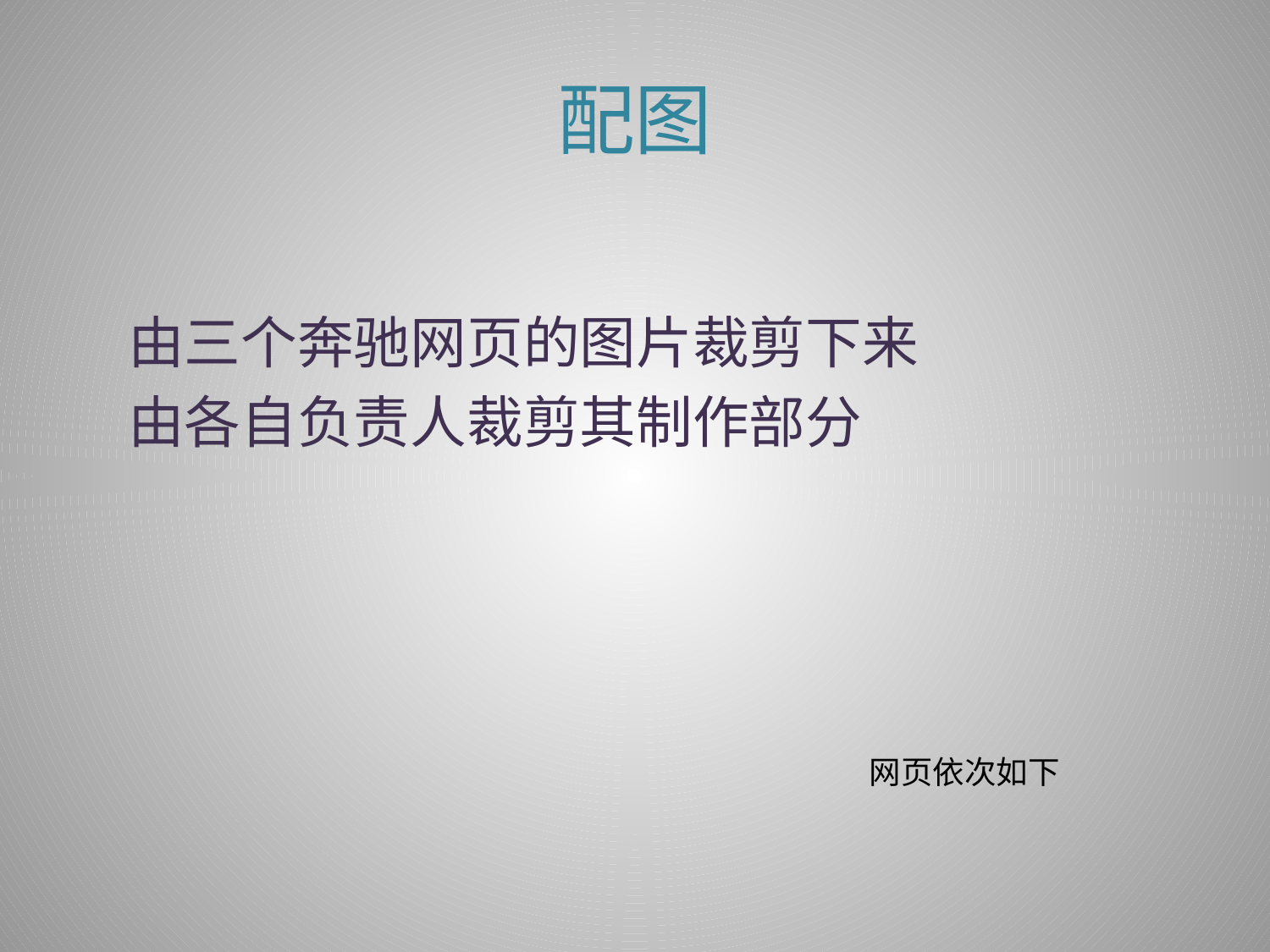

# 配图

   由三个奔驰网页的图片裁剪下来
   由各自负责人裁剪其制作部分
网页依次如下